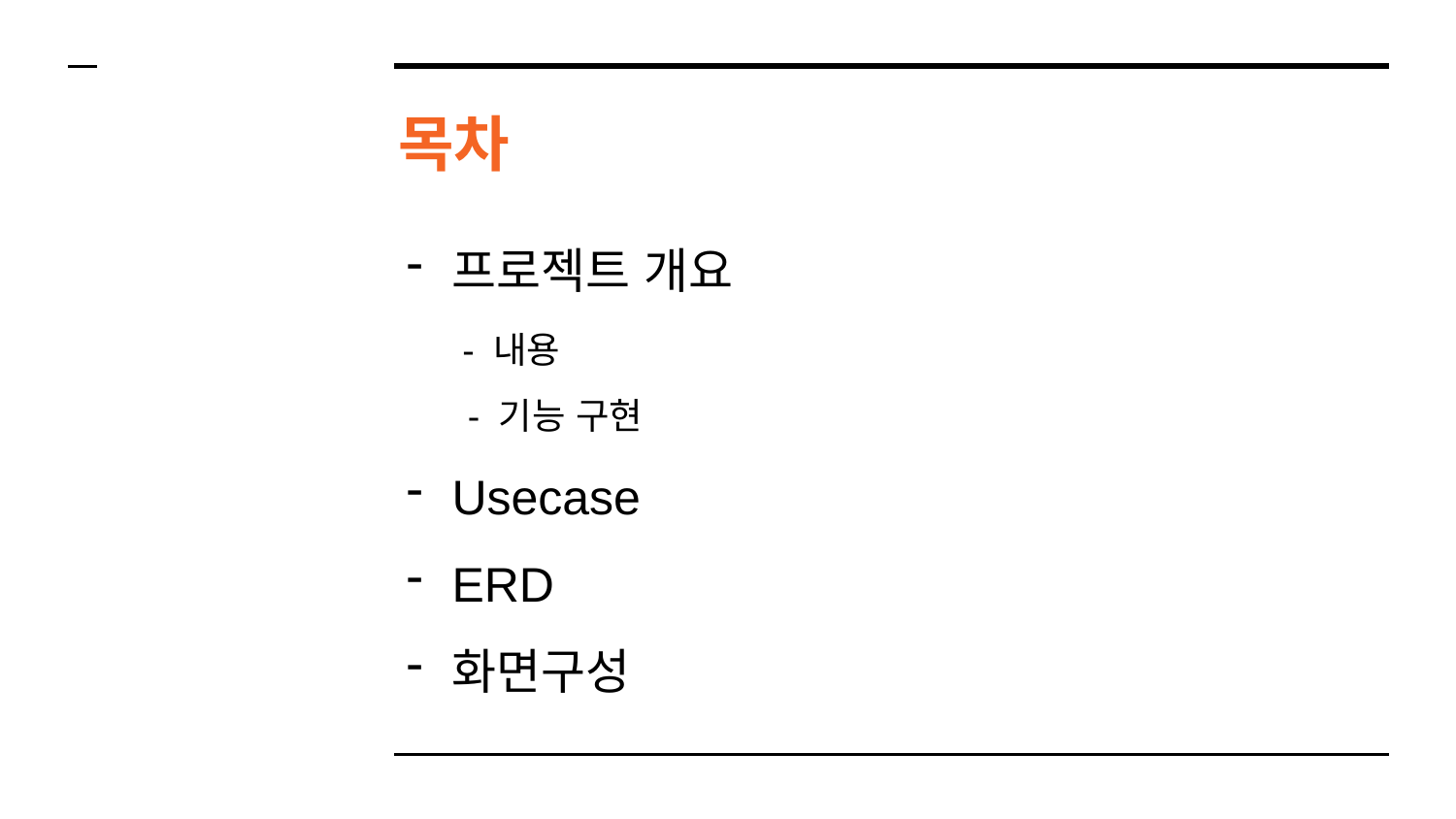

# 목차
프로젝트 개요
     - 내용
      - 기능 구현
Usecase
ERD
화면구성